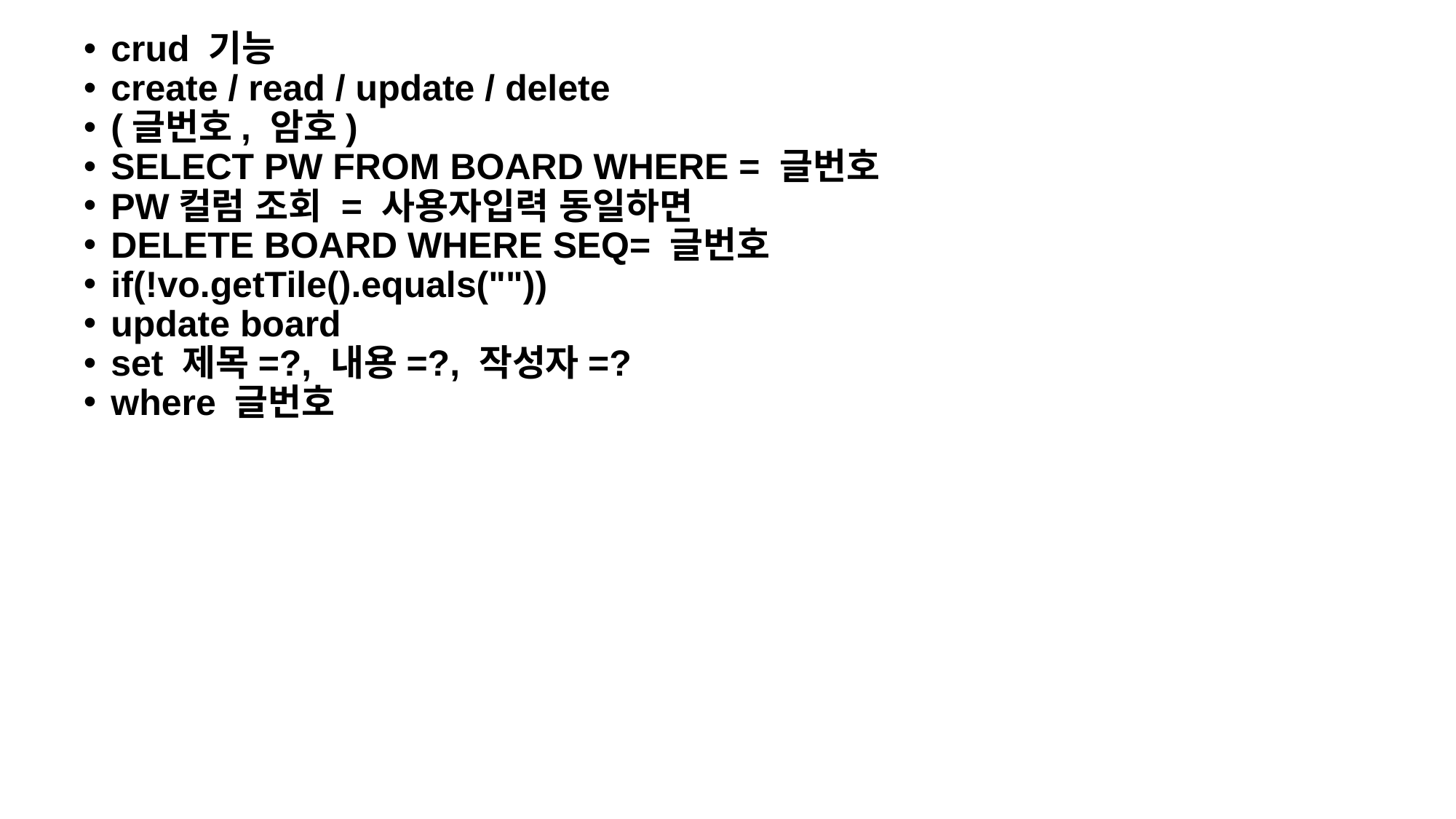

crud 기능
create / read / update / delete
(글번호, 암호)
SELECT PW FROM BOARD WHERE = 글번호
PW컬럼 조회 = 사용자입력 동일하면
DELETE BOARD WHERE SEQ= 글번호
if(!vo.getTile().equals(""))
update board
set 제목=?, 내용=?, 작성자=?
where 글번호